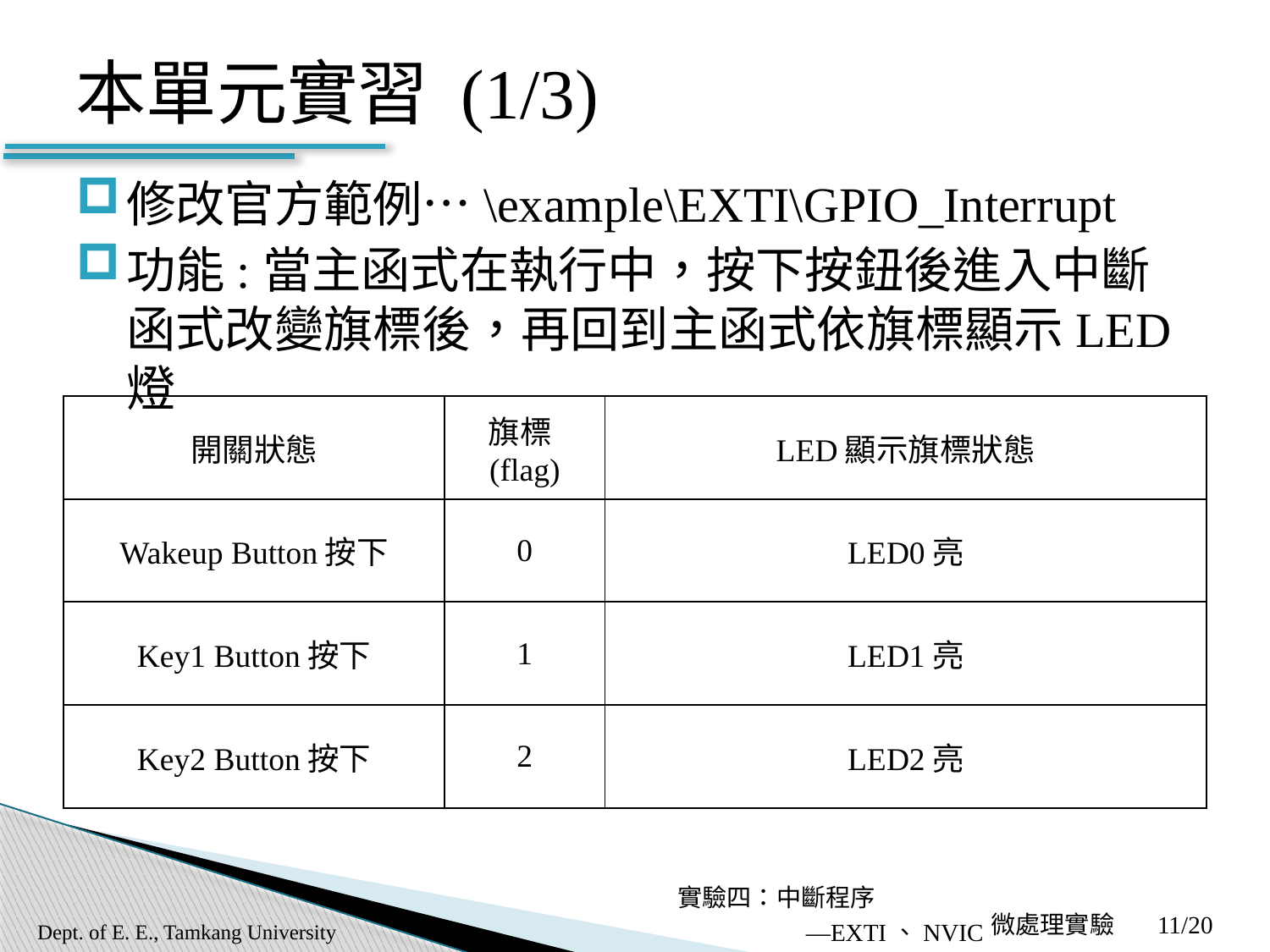

# 本單元實習 (1/3)
修改官方範例…\example\EXTI\GPIO_Interrupt
功能:當主函式在執行中，按下按鈕後進入中斷函式改變旗標後，再回到主函式依旗標顯示LED燈

| 開關狀態 | 旗標(flag) | LED顯示旗標狀態 |
| --- | --- | --- |
| Wakeup Button按下 | 0 | LED0亮 |
| Key1 Button按下 | 1 | LED1亮 |
| Key2 Button按下 | 2 | LED2亮 |